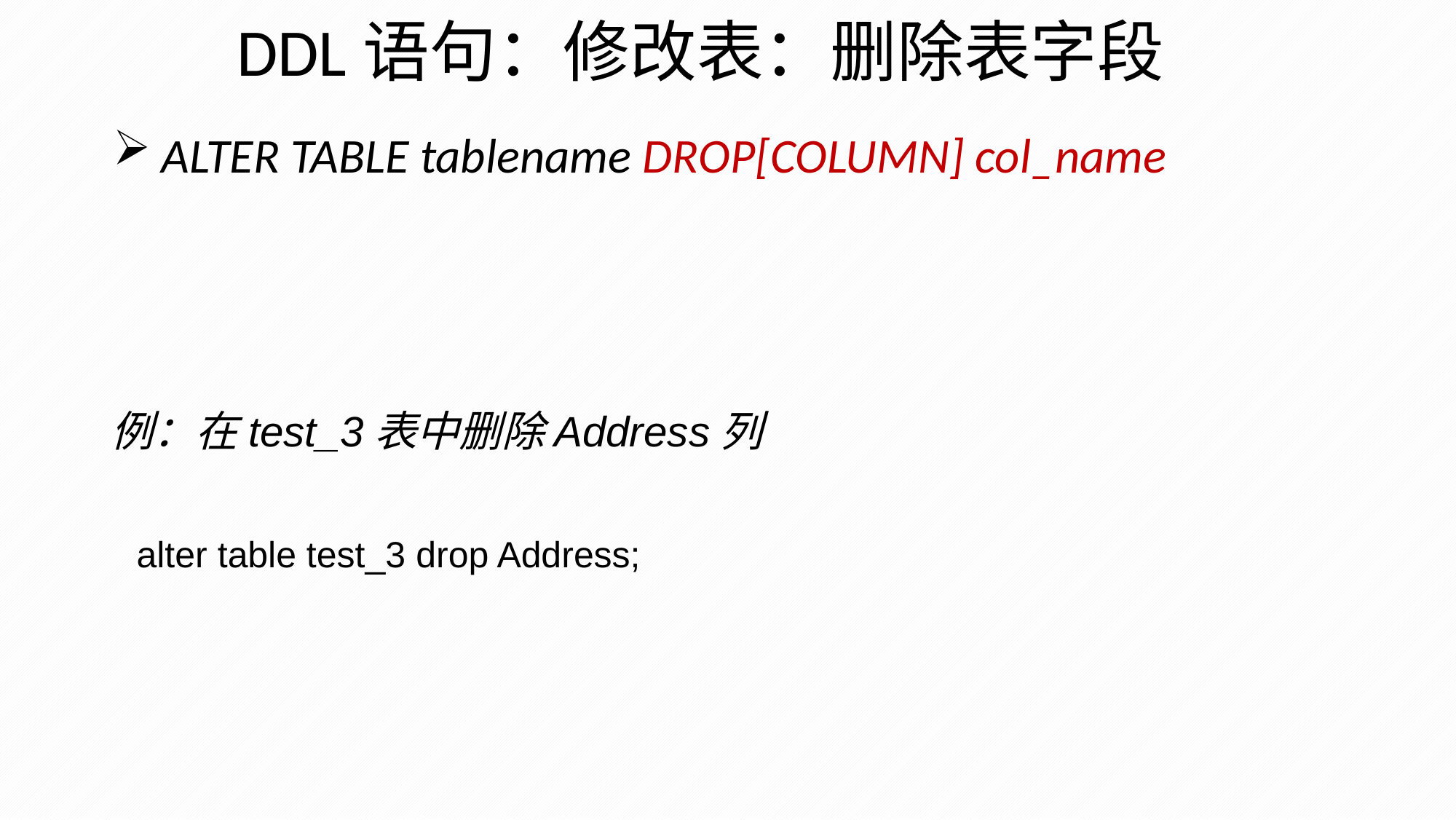

# DDL语句：修改表：删除表字段
ALTER TABLE tablename DROP[COLUMN] col_name
例：在test_3表中删除Address列
alter table test_3 drop Address;